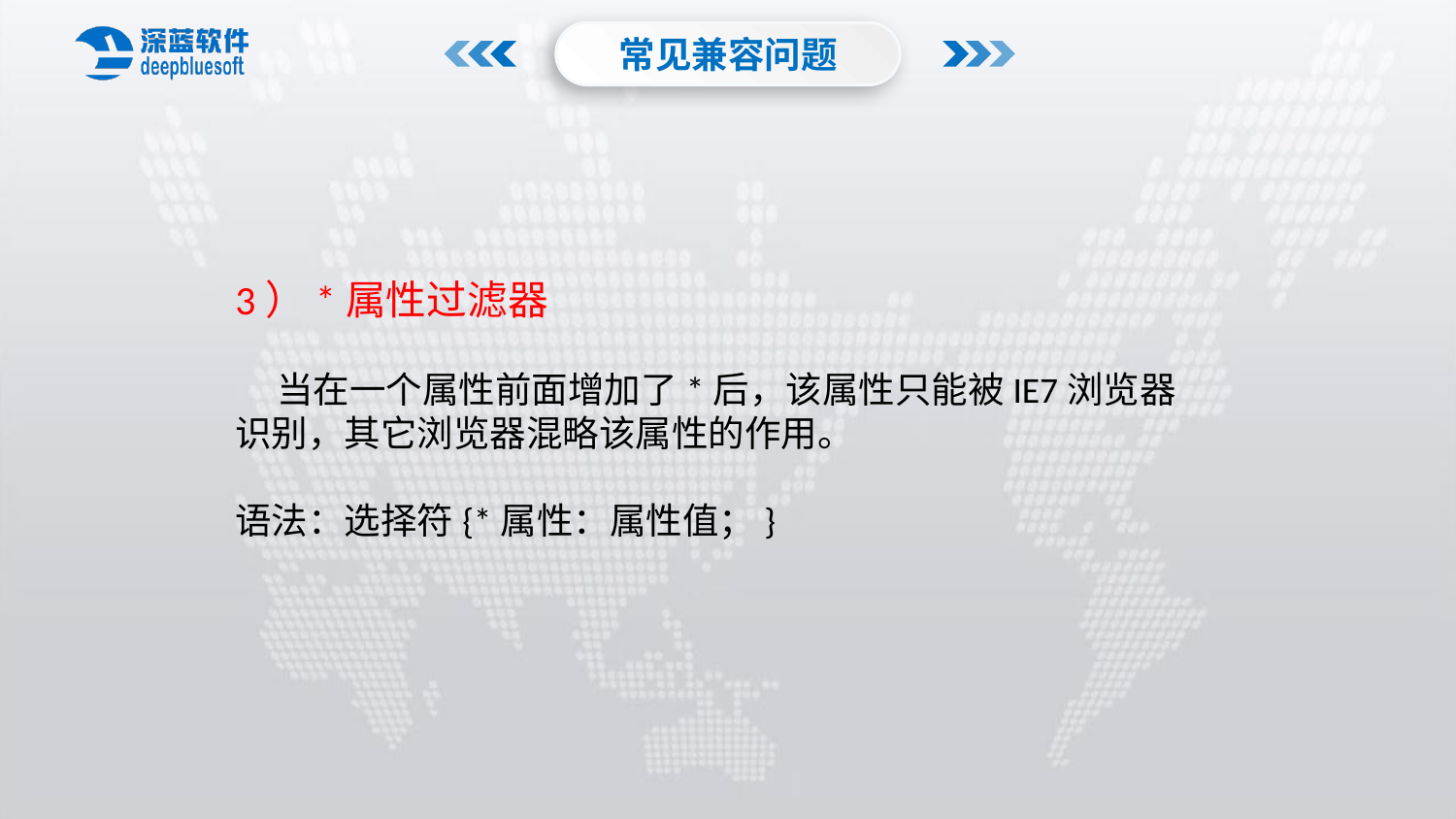

常见兼容问题

3）*属性过滤器

    当在一个属性前面增加了*后，该属性只能被IE7浏览器识别，其它浏览器混略该属性的作用。

语法：选择符{*属性：属性值；}